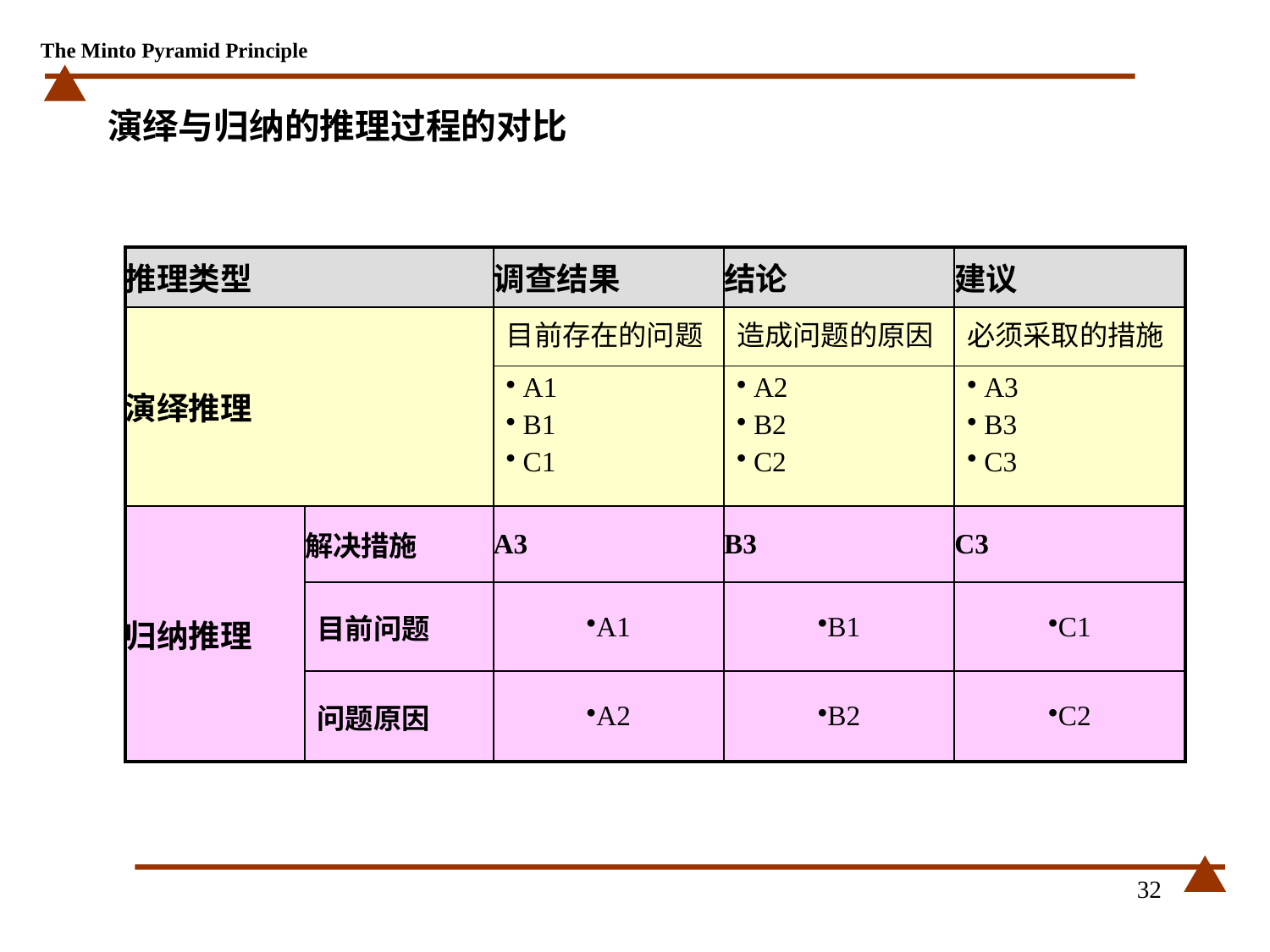

# 演绎与归纳的推理过程的对比
| 推理类型 |  | 调查结果 | 结论 | 建议 |
| --- | --- | --- | --- | --- |
| 演绎推理 |  | 目前存在的问题 | 造成问题的原因 | 必须采取的措施 |
|  |  | A1 B1 C1 | A2 B2 C2 | A3 B3 C3 |
| 归纳推理 | 解决措施 | A3 | B3 | C3 |
|  | 目前问题 | A1 | B1 | C1 |
|  | 问题原因 | A2 | B2 | C2 |
32